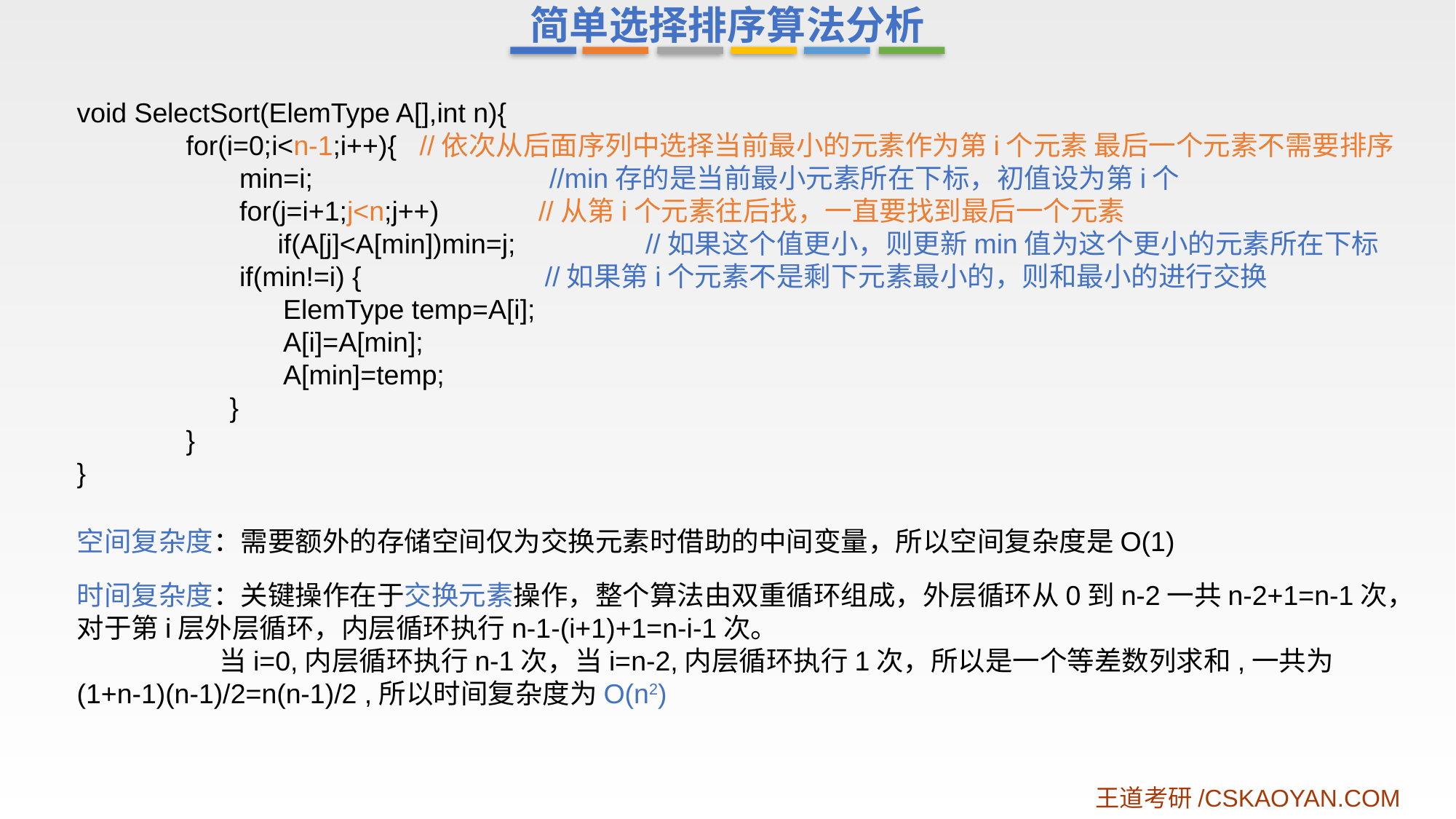

简单选择排序算法分析

void SelectSort(ElemType A[],int n){
	for(i=0;i<n-1;i++){	  //依次从后面序列中选择当前最小的元素作为第i个元素 最后一个元素不需要排序
	       min=i;	                   //min存的是当前最小元素所在下标，初值设为第i个
	       for(j=i+1;j<n;j++)             //从第i个元素往后找，一直要找到最后一个元素
	            if(A[j]<A[min])min=j;	   //如果这个值更小，则更新min值为这个更小的元素所在下标
	       if(min!=i) {                        //如果第i个元素不是剩下元素最小的，则和最小的进行交换
                           ElemType temp=A[i];
                           A[i]=A[min];
                           A[min]=temp;
                    }
	}
}
空间复杂度：需要额外的存储空间仅为交换元素时借助的中间变量，所以空间复杂度是O(1)
时间复杂度：关键操作在于交换元素操作，整个算法由双重循环组成，外层循环从0到n-2一共n-2+1=n-1次，
对于第i层外层循环，内层循环执行n-1-(i+1)+1=n-i-1次。
                      当i=0,内层循环执行n-1次，当i=n-2,内层循环执行1次，所以是一个等差数列求和,一共为(1+n-1)(n-1)/2=n(n-1)/2 ,所以时间复杂度为O(n2)

王道考研/CSKAOYAN.COM